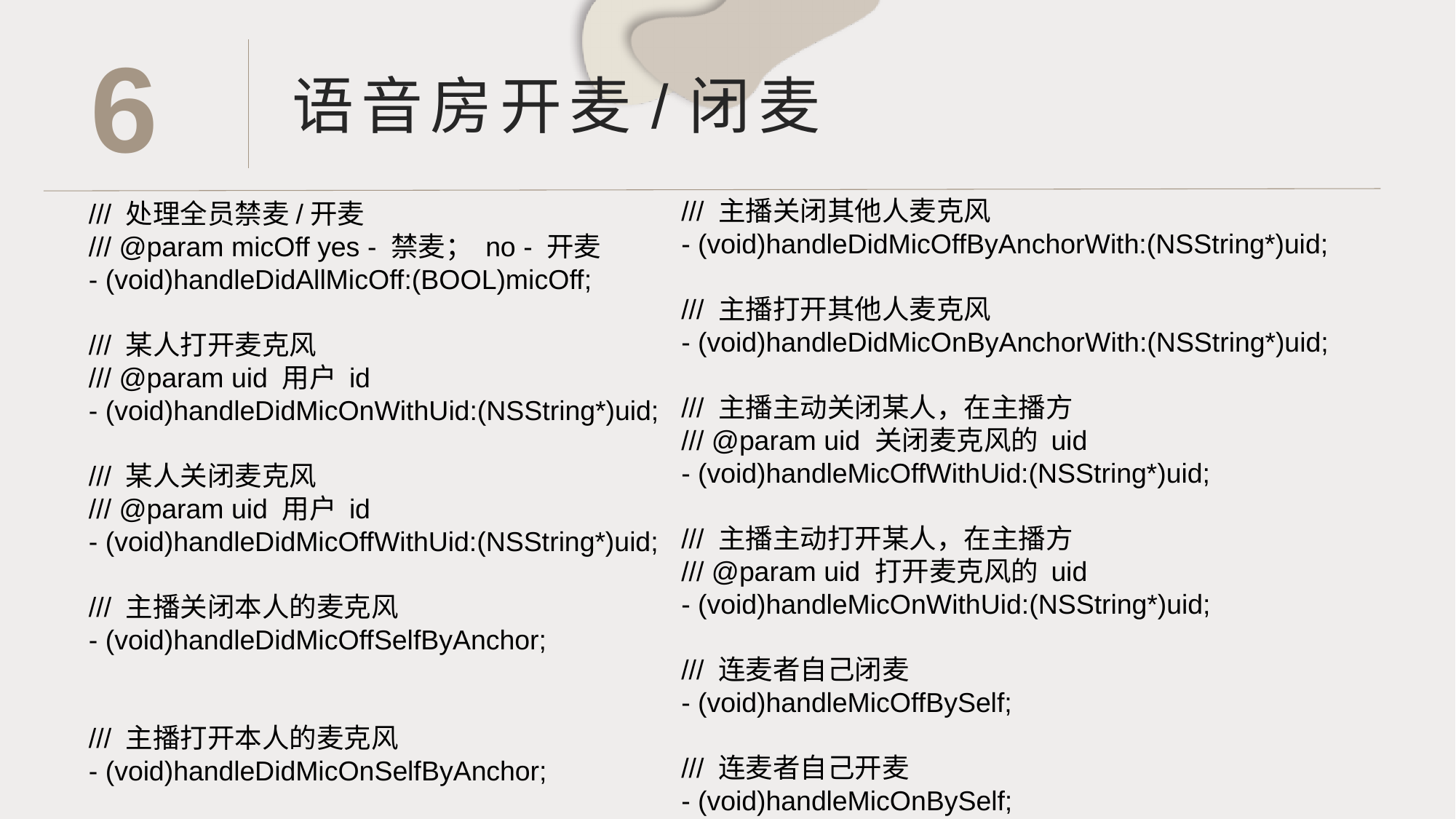

6
语音房开麦/闭麦
/// 主播关闭其他人麦克风
- (void)handleDidMicOffByAnchorWith:(NSString*)uid;

/// 主播打开其他人麦克风
- (void)handleDidMicOnByAnchorWith:(NSString*)uid;

/// 主播主动关闭某人，在主播方
/// @param uid 关闭麦克风的 uid
- (void)handleMicOffWithUid:(NSString*)uid;

/// 主播主动打开某人，在主播方
/// @param uid 打开麦克风的 uid
- (void)handleMicOnWithUid:(NSString*)uid;

/// 连麦者自己闭麦
- (void)handleMicOffBySelf;

/// 连麦者自己开麦
- (void)handleMicOnBySelf;

/// 处理全员禁麦/开麦
/// @param micOff yes - 禁麦； no - 开麦
- (void)handleDidAllMicOff:(BOOL)micOff;

/// 某人打开麦克风
/// @param uid 用户 id
- (void)handleDidMicOnWithUid:(NSString*)uid;

/// 某人关闭麦克风
/// @param uid 用户 id
- (void)handleDidMicOffWithUid:(NSString*)uid;

/// 主播关闭本人的麦克风
- (void)handleDidMicOffSelfByAnchor;

/// 主播打开本人的麦克风
- (void)handleDidMicOnSelfByAnchor;